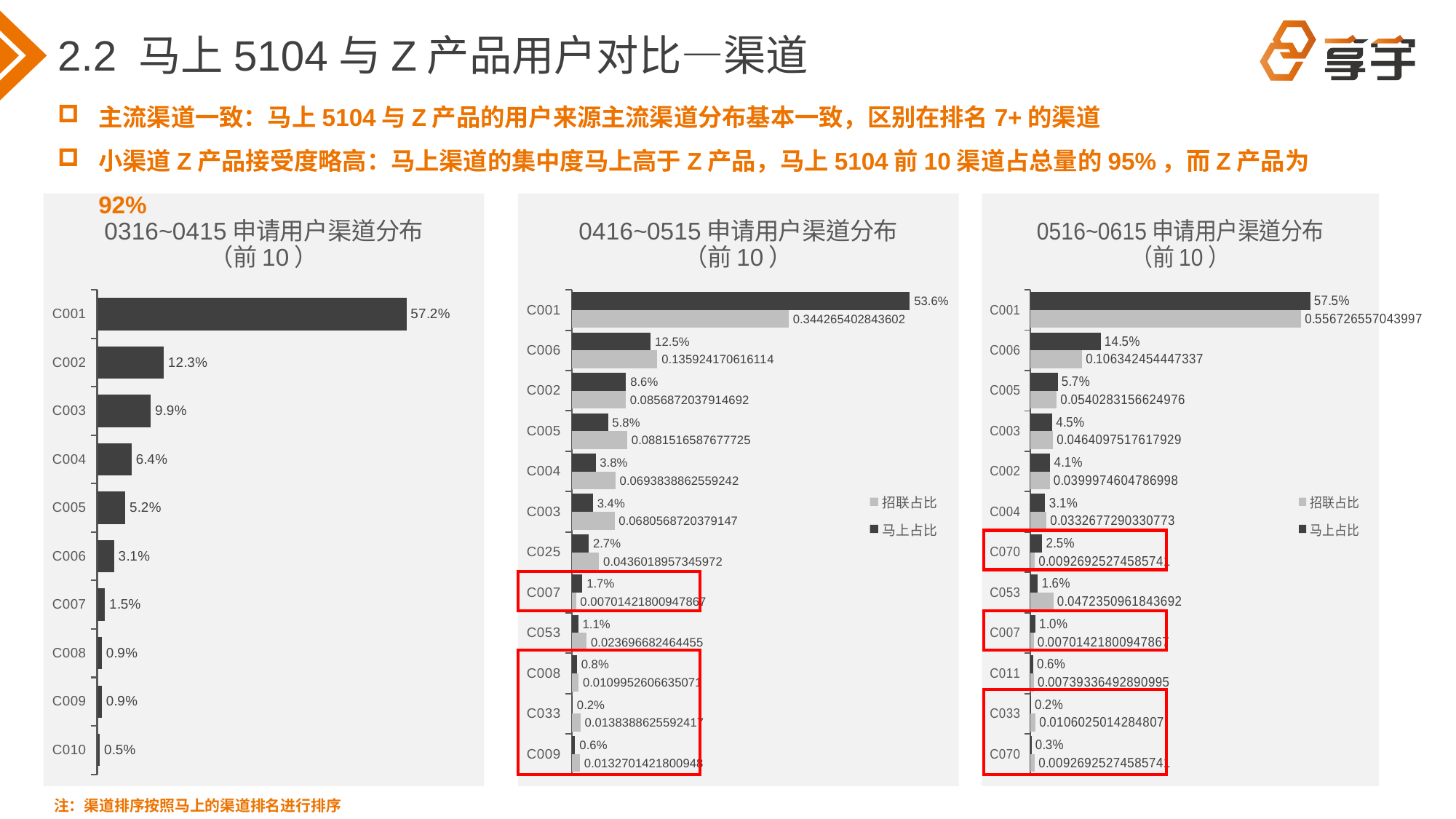

# 2.2 马上5104与Z产品用户对比—渠道
主流渠道一致：马上5104与Z产品的用户来源主流渠道分布基本一致，区别在排名7+的渠道
小渠道Z产品接受度略高：马上渠道的集中度马上高于Z产品，马上5104前10渠道占总量的95%，而Z产品为92%

### Chart: 0316~0415申请用户渠道分布（前10）

| Category | 占比 |
|---|---|
| C001 | 0.572372977397217 |
| C002 | 0.123182018510357 |
| C003 | 0.0991626267078008 |
| C004 | 0.0639362840773154 |
| C005 | 0.0522256500661084 |
| C006 | 0.0314172385569477 |
| C007 | 0.014575332116099 |
| C008 | 0.00865705471258578 |
| C009 | 0.00862557451363093 |
| C010 | 0.00503683183277718 |

### Chart: 0416~0515申请用户渠道分布（前10）

| Category | 马上占比 | 招联占比 |
|---|---|---|
| C001 | 0.536406306414731 | 0.344265402843602 |
| C006 | 0.125466361776387 | 0.135924170616114 |
| C002 | 0.0864123239860392 | 0.0856872037914692 |
| C005 | 0.0576483331327476 | 0.0881516587677725 |
| C004 | 0.0379708749548682 | 0.0693838862559242 |
| C003 | 0.0338187507521964 | 0.0680568720379147 |
| C025 | 0.0271994223131544 | 0.0436018957345972 |
| C007 | 0.0169093753760982 | 0.00701421800947867 |
| C053 | 0.0105909255024672 | 0.023696682464455 |
| C008 | 0.008424599831508 | 0.0109952606635071 |
| C033 | 0.001504392827055 | 0.0138388625592417 |
| C009 | 0.0055963413166446 | 0.0132701421800948 |

### Chart: 0516~0615申请用户渠道分布（前10）

| Category | 马上占比 | 招联占比 |
|---|---|---|
| C001 | 0.575462571048494 | 0.556726557043997 |
| C006 | 0.144697061313339 | 0.106342454447337 |
| C005 | 0.056536461482646 | 0.0540283156624976 |
| C003 | 0.0451082355786673 | 0.0464097517617929 |
| C002 | 0.0412988269440077 | 0.0399974604786998 |
| C004 | 0.0307171362921756 | 0.0332677290330773 |
| C070 | 0.0247309227234248 | 0.00926925274585741 |
| C053 | 0.0156004353609868 | 0.0472350961843692 |
| C007 | 0.0104002902406579 | 0.00701421800947867 |
| C011 | 0.005925746765026 | 0.00739336492890995 |
| C033 | 0.001504392827055 | 0.0106025014284807 |
| C070 | 0.0025273799494524 | 0.00926925274585741 |

注：渠道排序按照马上的渠道排名进行排序